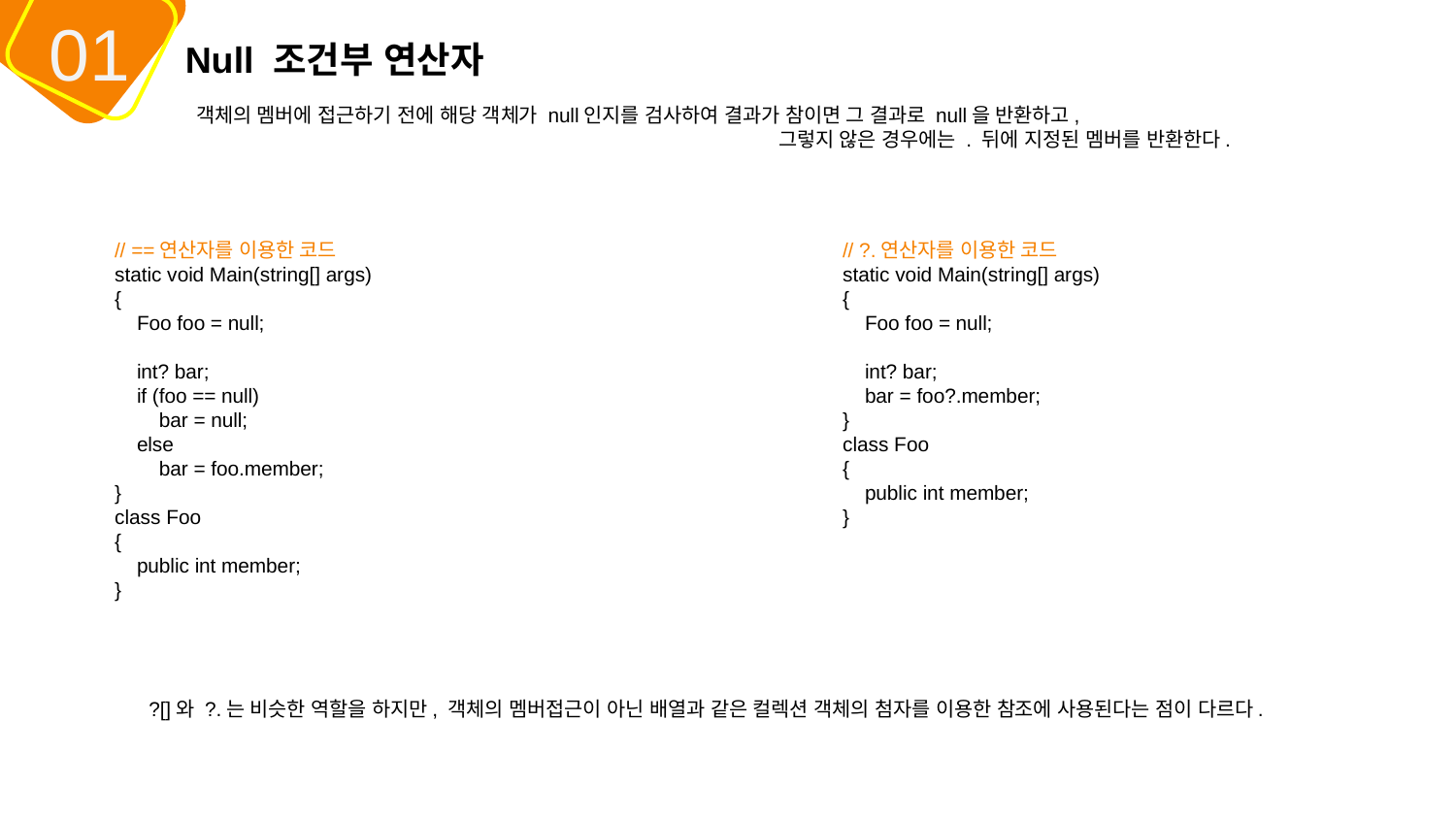

01
Null 조건부 연산자
객체의 멤버에 접근하기 전에 해당 객체가 null인지를 검사하여 결과가 참이면 그 결과로 null을 반환하고,
				그렇지 않은 경우에는 . 뒤에 지정된 멤버를 반환한다.
// ==연산자를 이용한 코드
static void Main(string[] args)
{
    Foo foo = null;

    int? bar;
    if (foo == null)
        bar = null;
    else
        bar = foo.member;
}
class Foo
{
    public int member;
}
// ?.연산자를 이용한 코드
static void Main(string[] args)
{
    Foo foo = null;

    int? bar;
    bar = foo?.member;
}
class Foo
{
    public int member;
}

?[]와 ?.는 비슷한 역할을 하지만, 객체의 멤버접근이 아닌 배열과 같은 컬렉션 객체의 첨자를 이용한 참조에 사용된다는 점이 다르다.